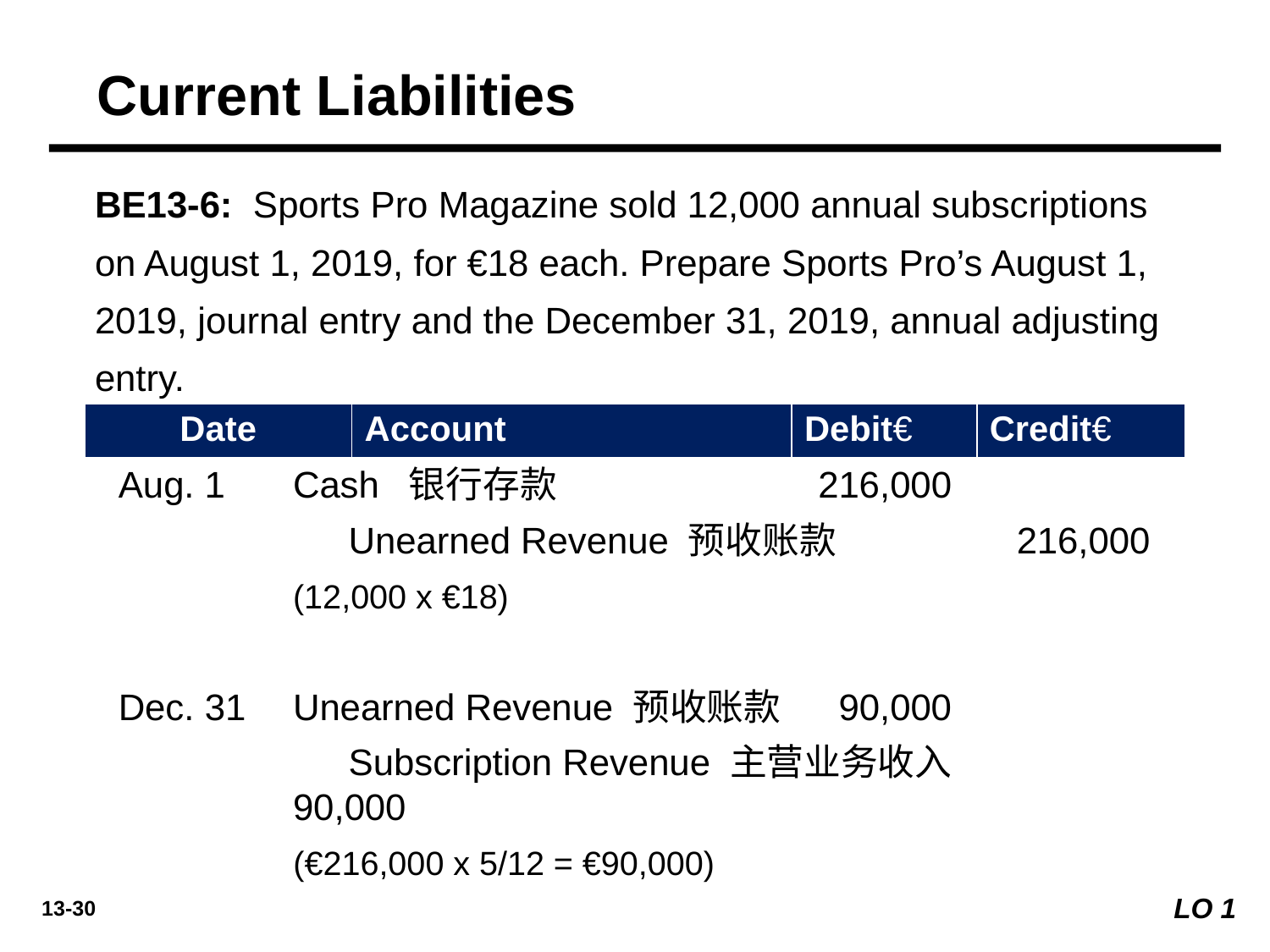

Current Liabilities

BE13-6:  Sports Pro Magazine sold 12,000 annual subscriptions on August 1, 2019, for €18 each. Prepare Sports Pro’s August 1, 2019, journal entry and the December 31, 2019, annual adjusting entry.
| Date | Account | Debit€ | Credit€ |
| --- | --- | --- | --- |
Aug. 1	Cash  银行存款	216,000
		Unearned Revenue 预收账款		216,000
 	(12,000 x €18)

Dec. 31	Unearned Revenue 预收账款	90,000
		Subscription Revenue 主营业务收入		90,000
	(€216,000 x 5/12 = €90,000)
LO 1